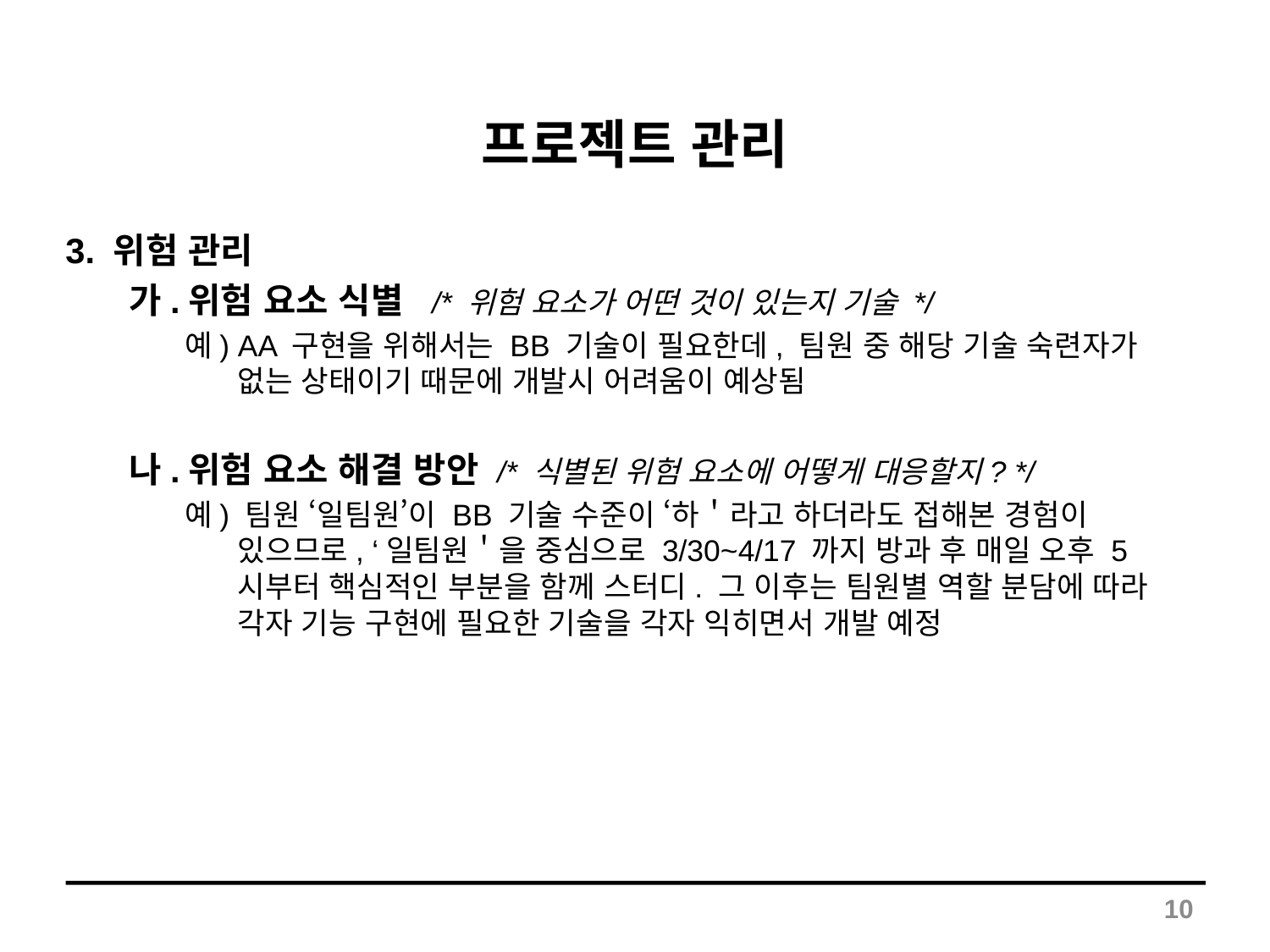

# 프로젝트 관리
3. 위험 관리
가.위험 요소 식별  /* 위험 요소가 어떤 것이 있는지 기술 */
예) AA 구현을 위해서는 BB 기술이 필요한데, 팀원 중 해당 기술 숙련자가 없는 상태이기 때문에 개발시 어려움이 예상됨

나.위험 요소 해결 방안 /* 식별된 위험 요소에 어떻게 대응할지? */
예) 팀원 ‘일팀원’이 BB 기술 수준이 ‘하＇라고 하더라도 접해본 경험이 있으므로, ‘일팀원＇을 중심으로 3/30~4/17 까지 방과 후 매일 오후 5시부터 핵심적인 부분을 함께 스터디. 그 이후는 팀원별 역할 분담에 따라 각자 기능 구현에 필요한 기술을 각자 익히면서 개발 예정

10